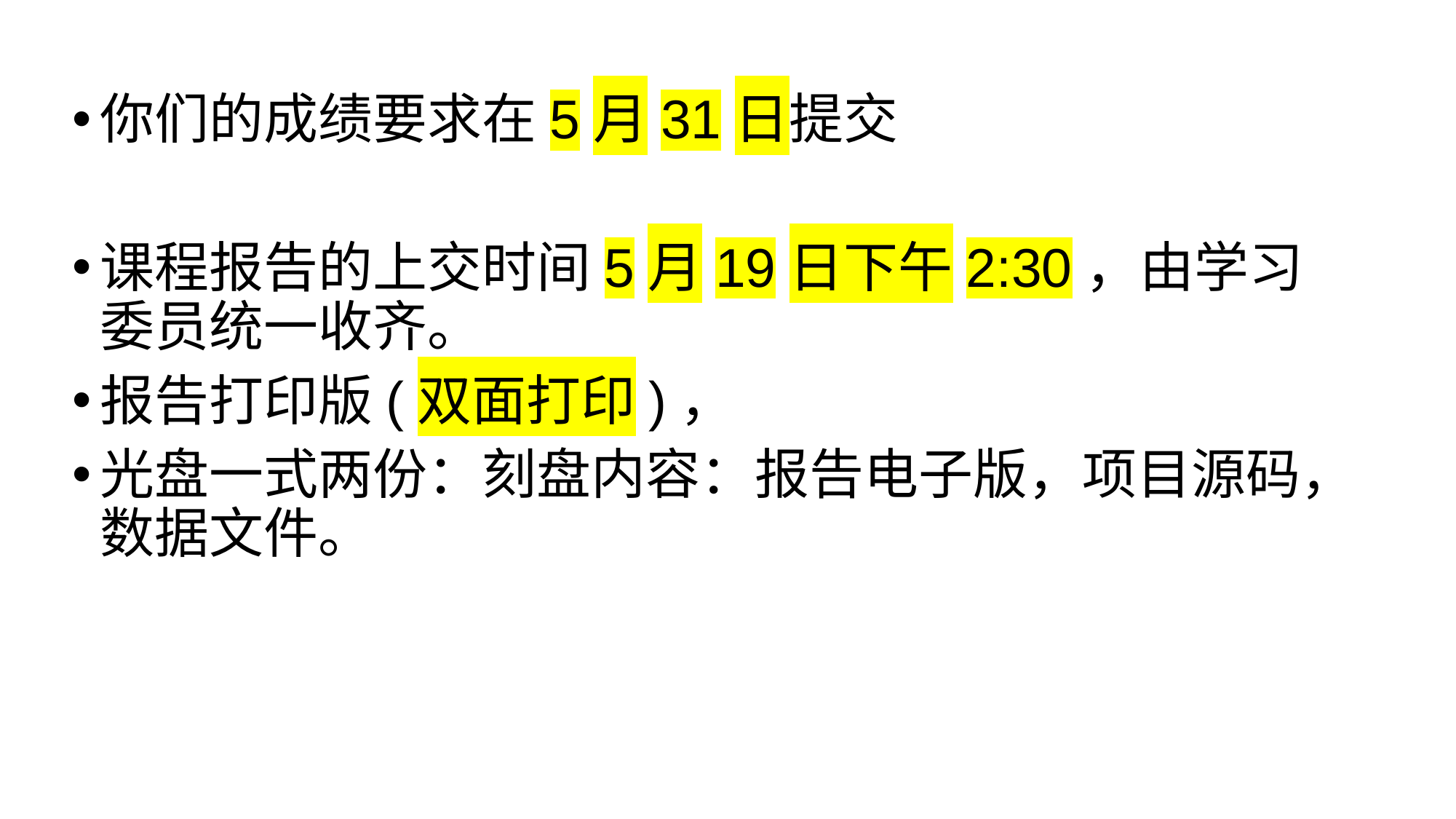

你们的成绩要求在5月31日提交

课程报告的上交时间5月19日下午2:30，由学习委员统一收齐。
报告打印版(双面打印)，
光盘一式两份：刻盘内容：报告电子版，项目源码，数据文件。